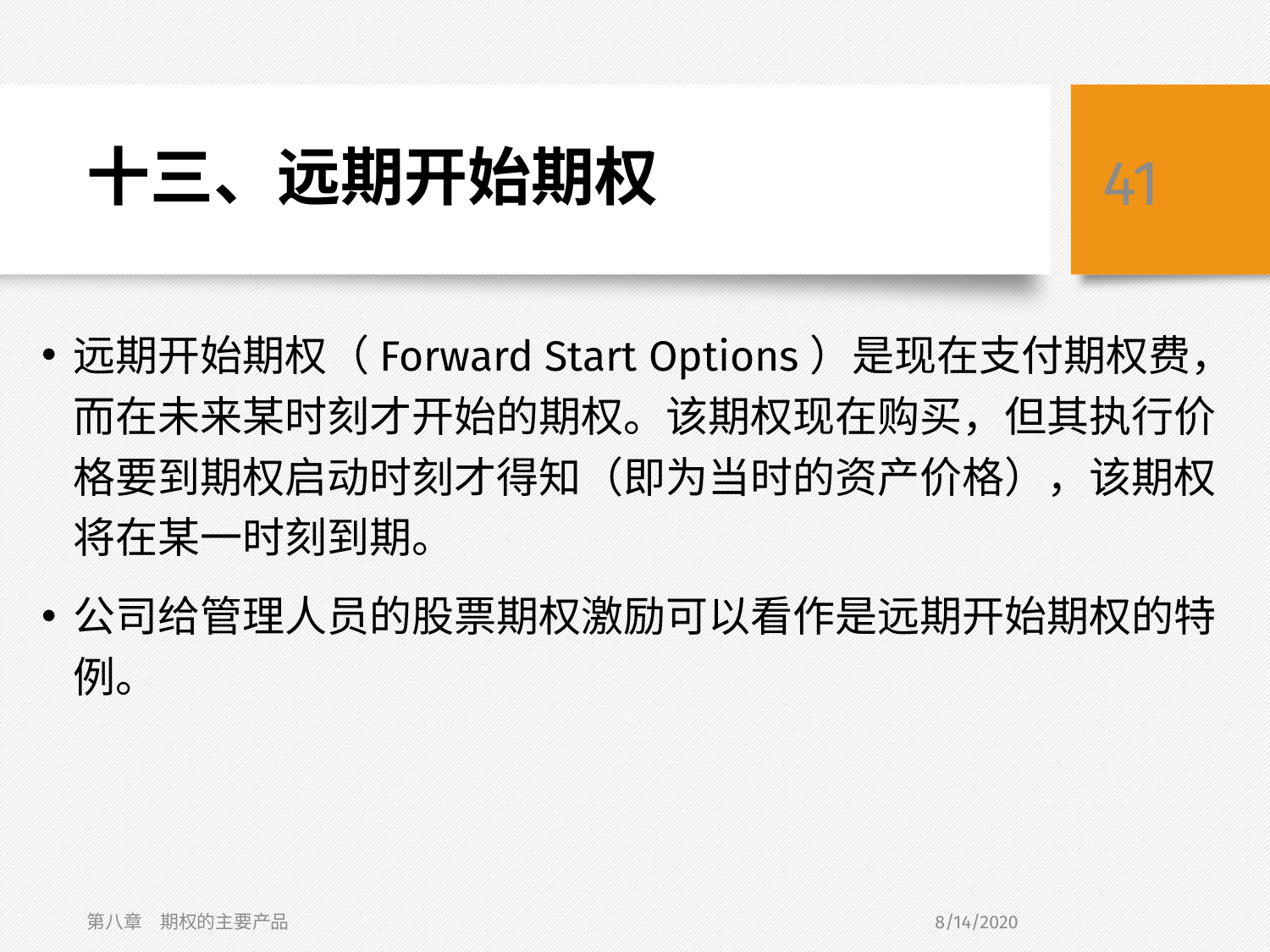

# 十三、远期开始期权
41
远期开始期权（Forward Start Options）是现在支付期权费，而在未来某时刻才开始的期权。该期权现在购买，但其执行价格要到期权启动时刻才得知（即为当时的资产价格），该期权将在某一时刻到期。
公司给管理人员的股票期权激励可以看作是远期开始期权的特例。

8/14/2020
第八章　期权的主要产品